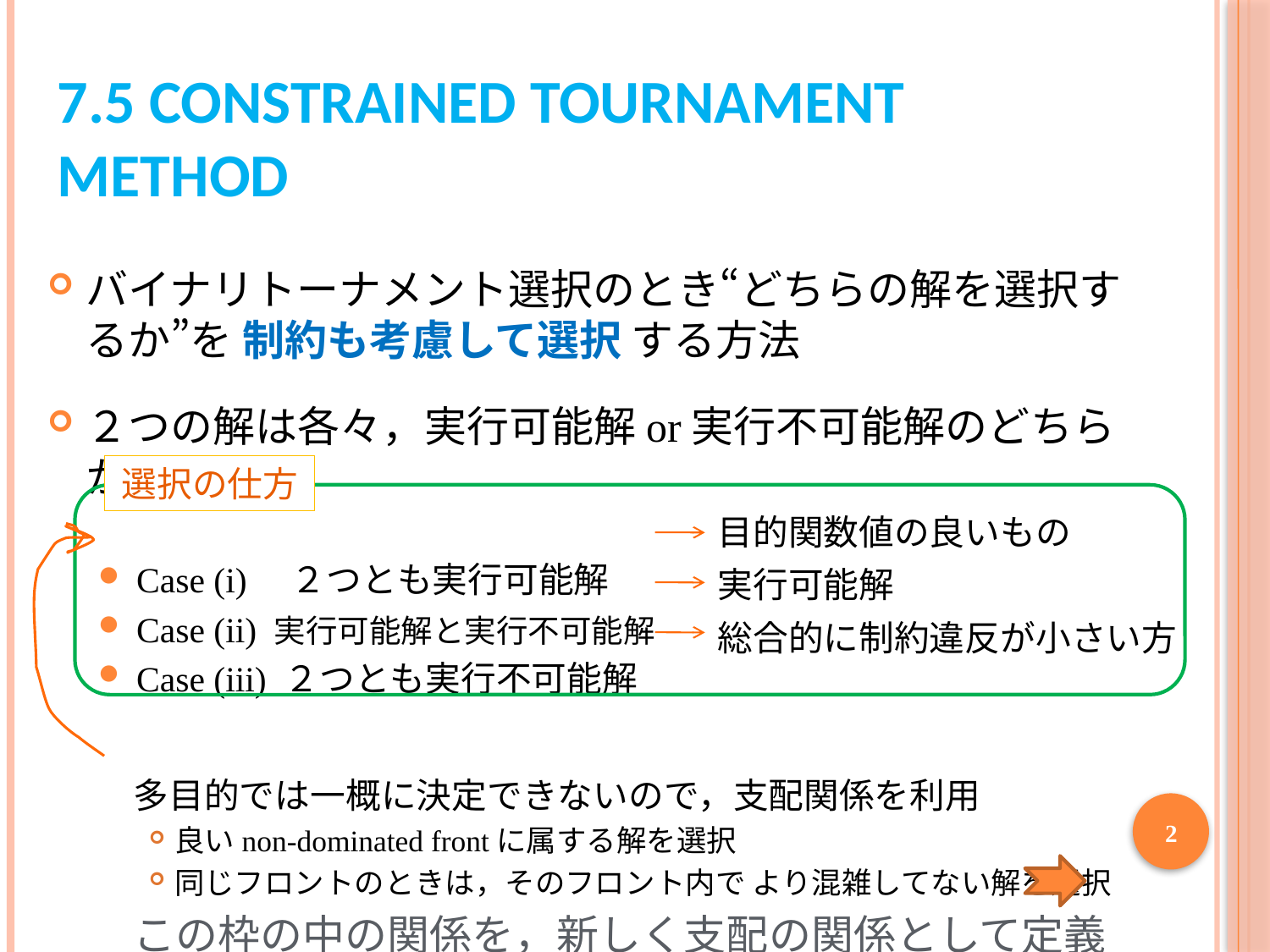

# 7.5 Constrained Tournament Method
バイナリトーナメント選択のとき“どちらの解を選択するか”を 制約も考慮して選択 する方法

２つの解は各々，実行可能解or実行不可能解のどちらか

Case (i)　２つとも実行可能解
Case (ii) 実行可能解と実行不可能解
Case (iii) ２つとも実行不可能解

　多目的では一概に決定できないので，支配関係を利用
良いnon-dominated frontに属する解を選択
同じフロントのときは，そのフロント内で より混雑してない解を選択
　この枠の中の関係を，新しく支配の関係として定義

選択の仕方

目的関数値の良いもの
実行可能解
総合的に制約違反が小さい方

2